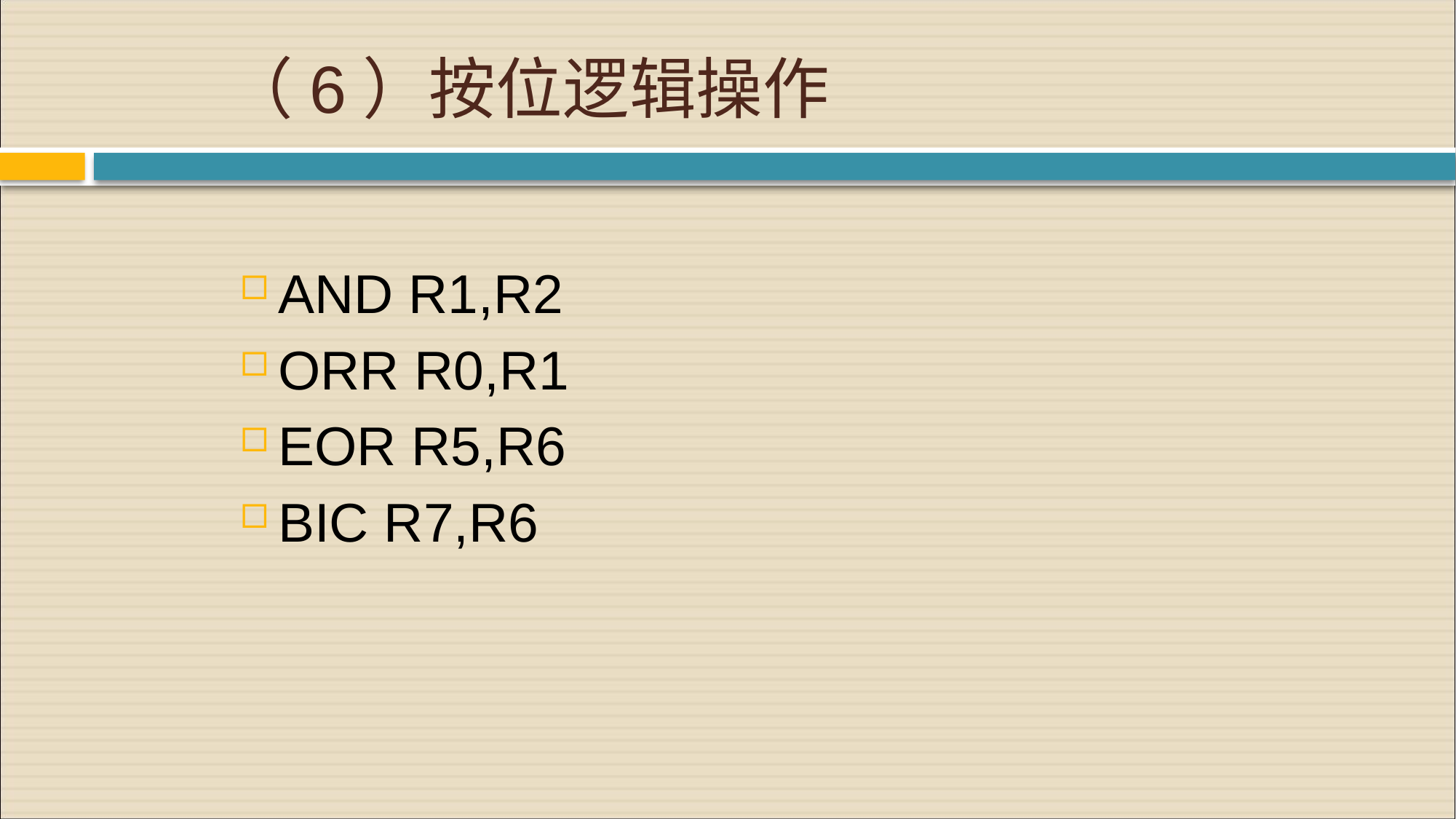

# （6）按位逻辑操作

AND R1,R2
ORR R0,R1
EOR R5,R6
BIC R7,R6